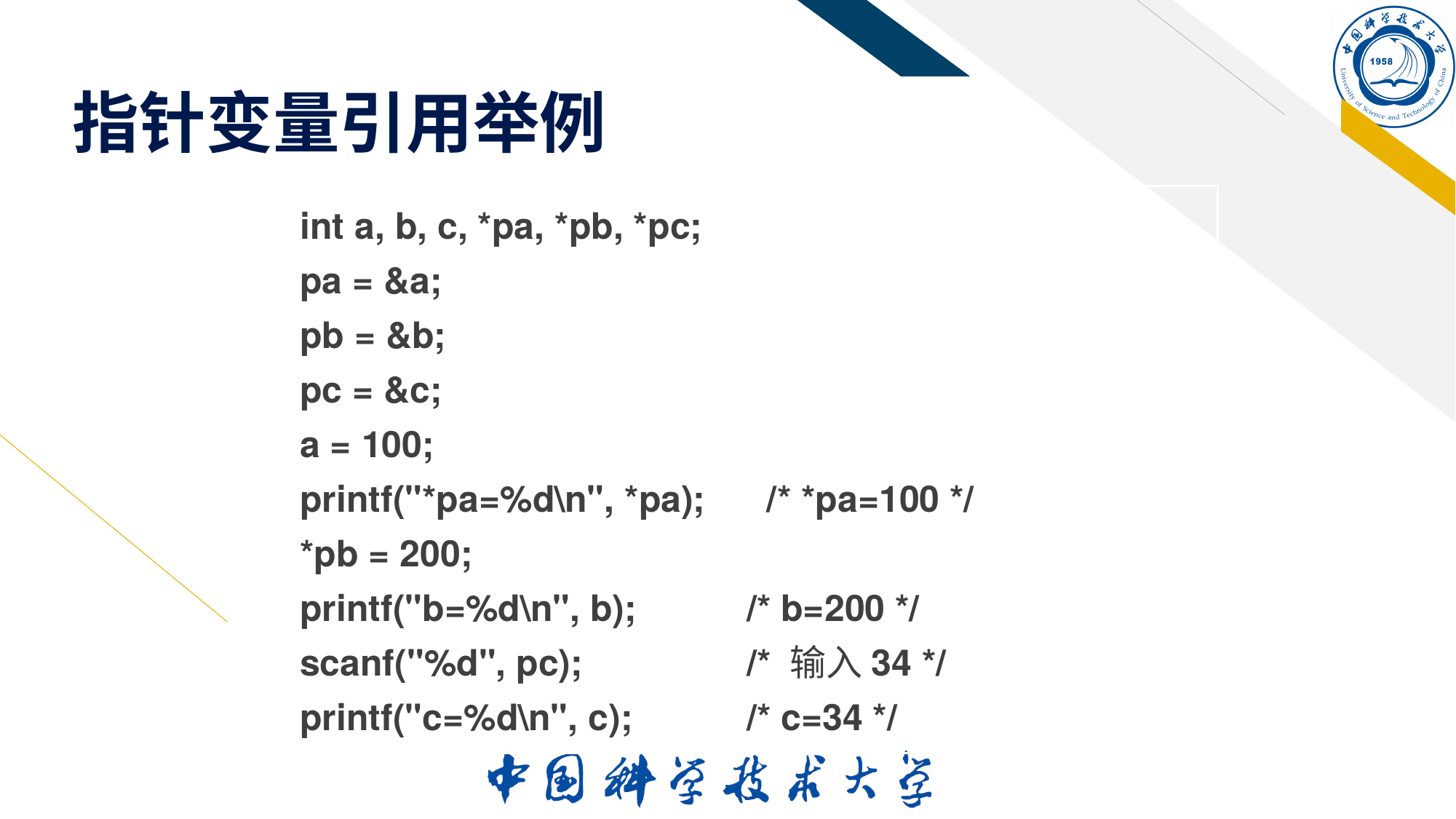

# 指针变量引用举例
int a, b, c, *pa, *pb, *pc;
pa = &a;
pb = &b;
pc = &c;
a = 100;
printf("*pa=%d\n", *pa);	   /* *pa=100 */
*pb = 200;
printf("b=%d\n", b);	 /* b=200 */
scanf("%d", pc);		 /* 输入34 */
printf("c=%d\n", c);	 /* c=34 */